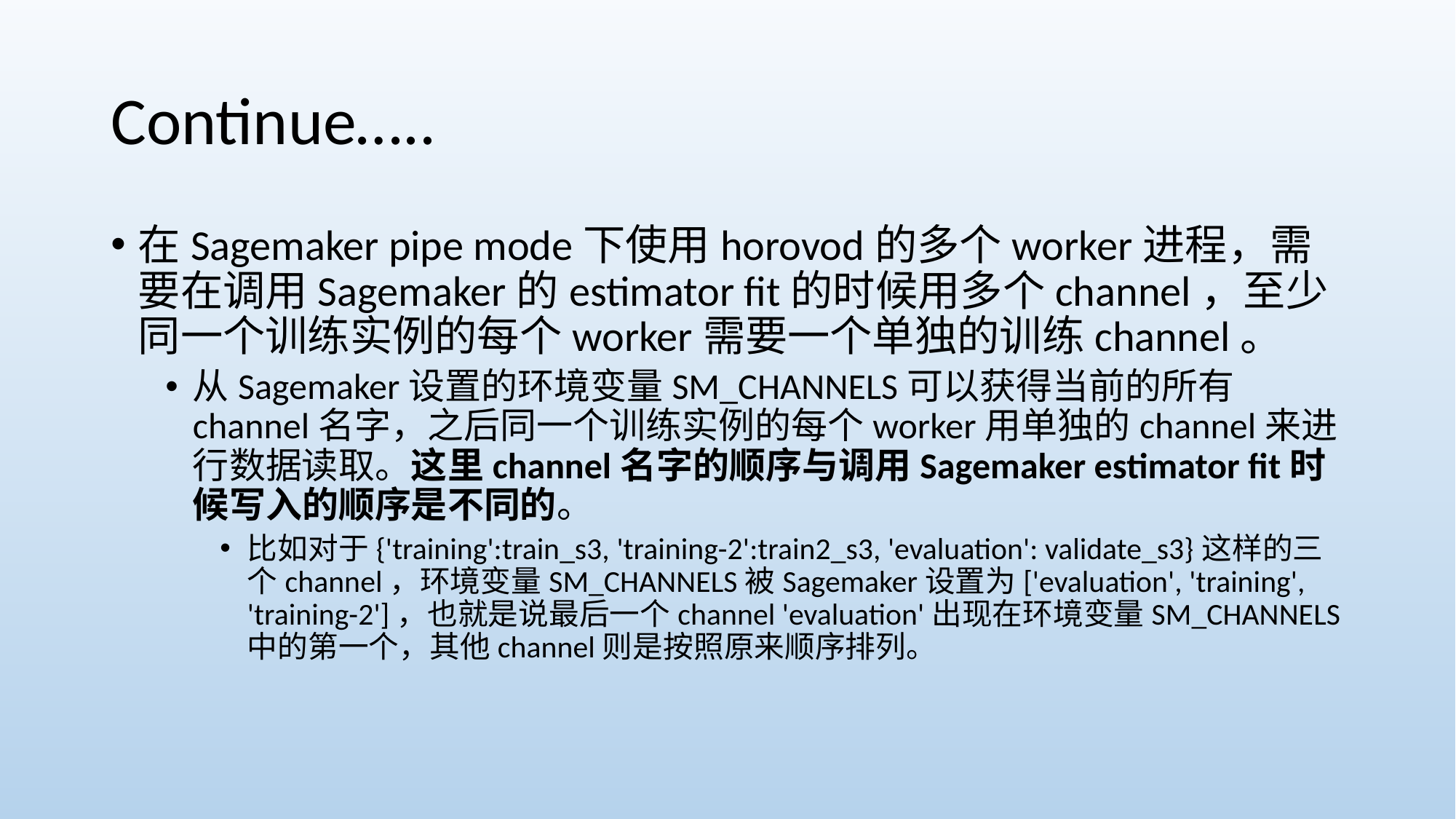

# Continue…..
在Sagemaker pipe mode下使用horovod的多个worker进程，需要在调用Sagemaker的estimator fit的时候用多个channel，至少同一个训练实例的每个worker需要一个单独的训练channel。
从Sagemaker设置的环境变量SM_CHANNELS可以获得当前的所有channel名字，之后同一个训练实例的每个worker用单独的channel来进行数据读取。这里channel名字的顺序与调用Sagemaker estimator fit时候写入的顺序是不同的。
比如对于{'training':train_s3, 'training-2':train2_s3, 'evaluation': validate_s3}这样的三个channel，环境变量SM_CHANNELS被Sagemaker设置为['evaluation', 'training', 'training-2']，也就是说最后一个channel 'evaluation'出现在环境变量SM_CHANNELS中的第一个，其他channel则是按照原来顺序排列。